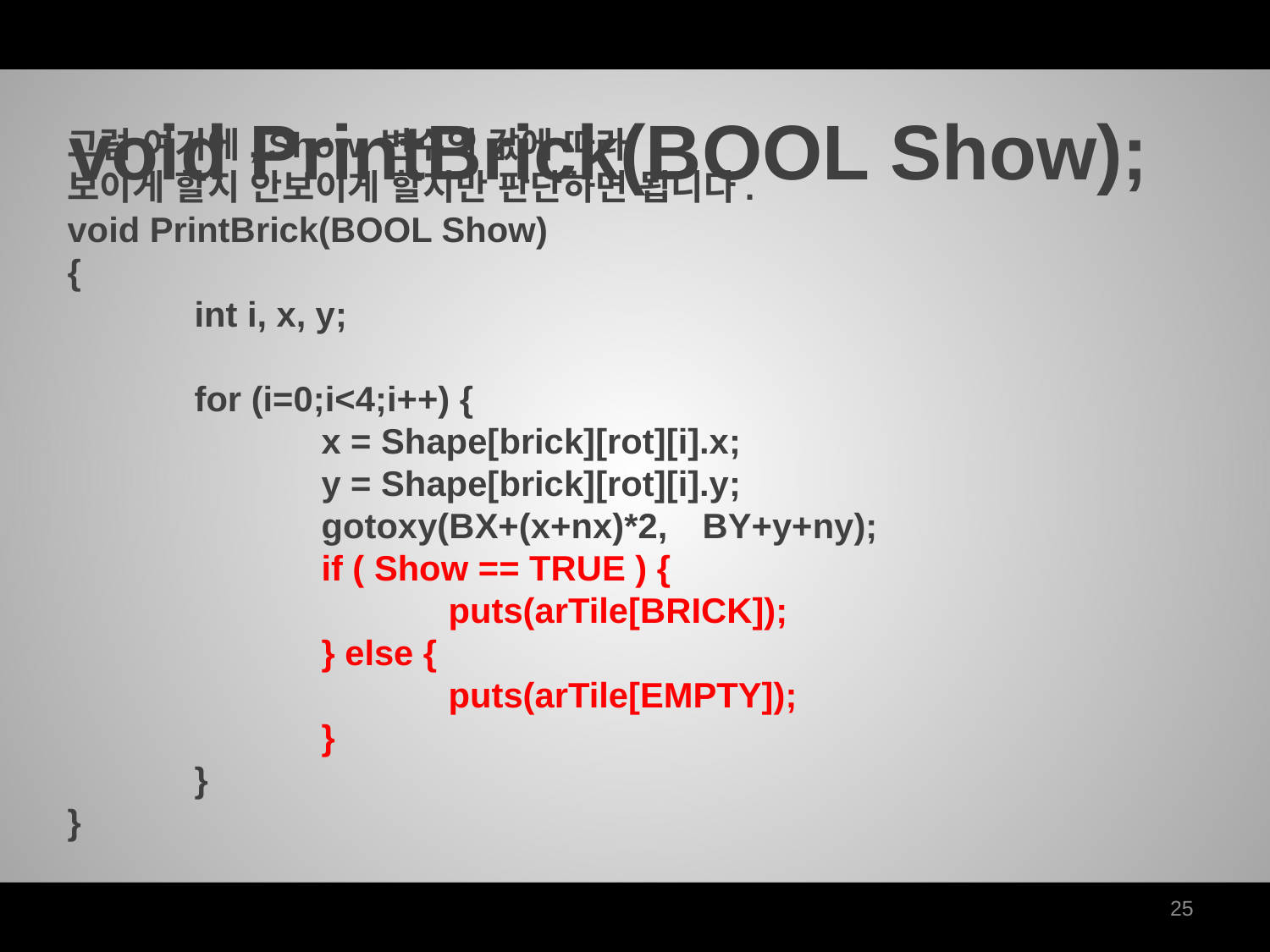

void PrintBrick(BOOL Show);
그럼 여기에, Show 변수의 값에 따라
보이게 할지 안보이게 할지만 판단하면 됩니다.
void PrintBrick(BOOL Show)
{
	int i, x, y;

	for (i=0;i<4;i++) {
		x = Shape[brick][rot][i].x;
		y = Shape[brick][rot][i].y;
		gotoxy(BX+(x+nx)*2,	BY+y+ny);
		if ( Show == TRUE ) {
			puts(arTile[BRICK]);
		} else {
			puts(arTile[EMPTY]);
		}
	}
}
25